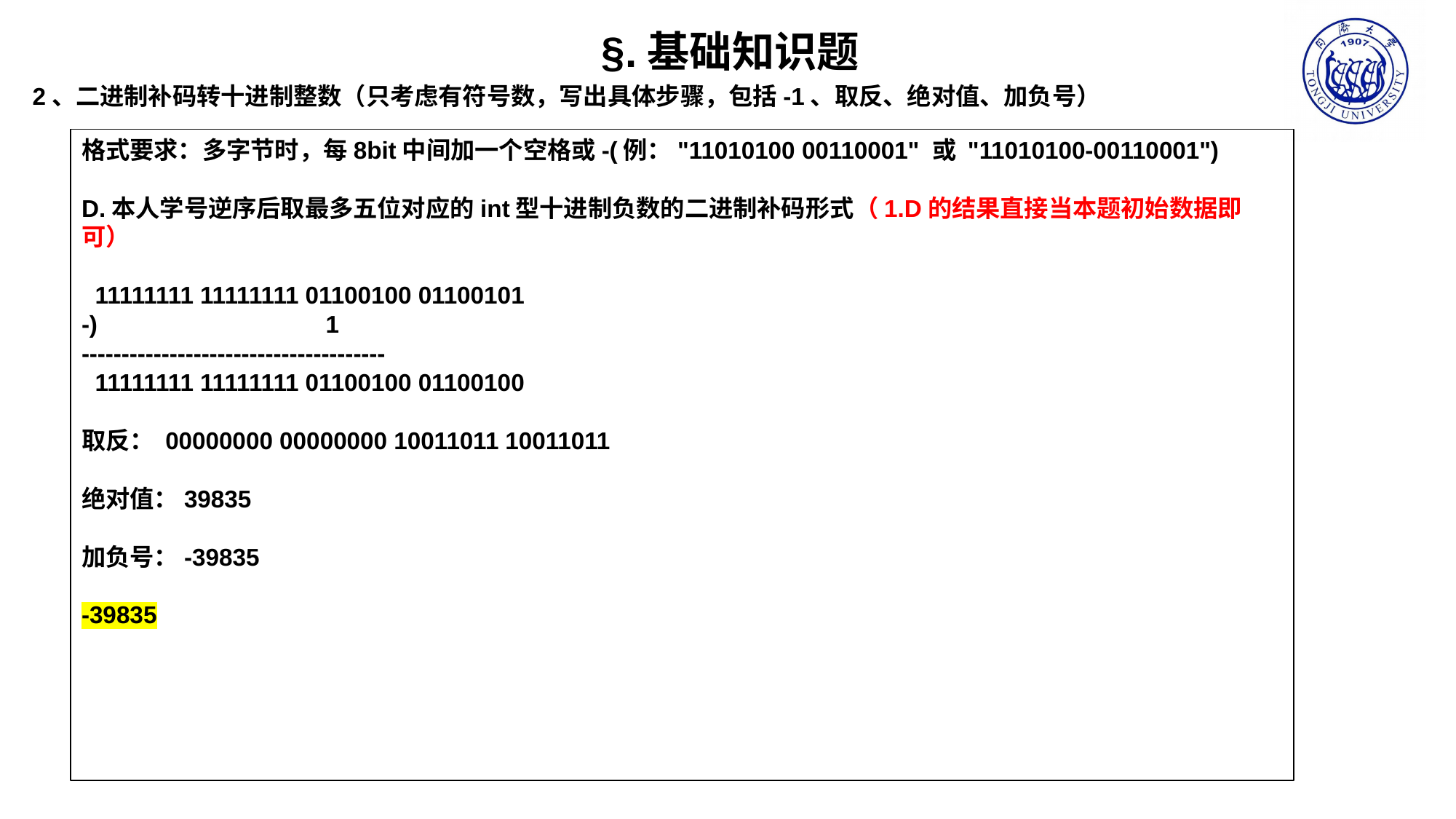

§.基础知识题
2、二进制补码转十进制整数（只考虑有符号数，写出具体步骤，包括-1、取反、绝对值、加负号）
格式要求：多字节时，每8bit中间加一个空格或-(例："11010100 00110001" 或 "11010100-00110001")

D.本人学号逆序后取最多五位对应的int型十进制负数的二进制补码形式（1.D的结果直接当本题初始数据即可）

  11111111 11111111 01100100 01100101
-)                                  1
--------------------------------------
  11111111 11111111 01100100 01100100

取反： 00000000 00000000 10011011 10011011

绝对值：39835

加负号：-39835

-39835